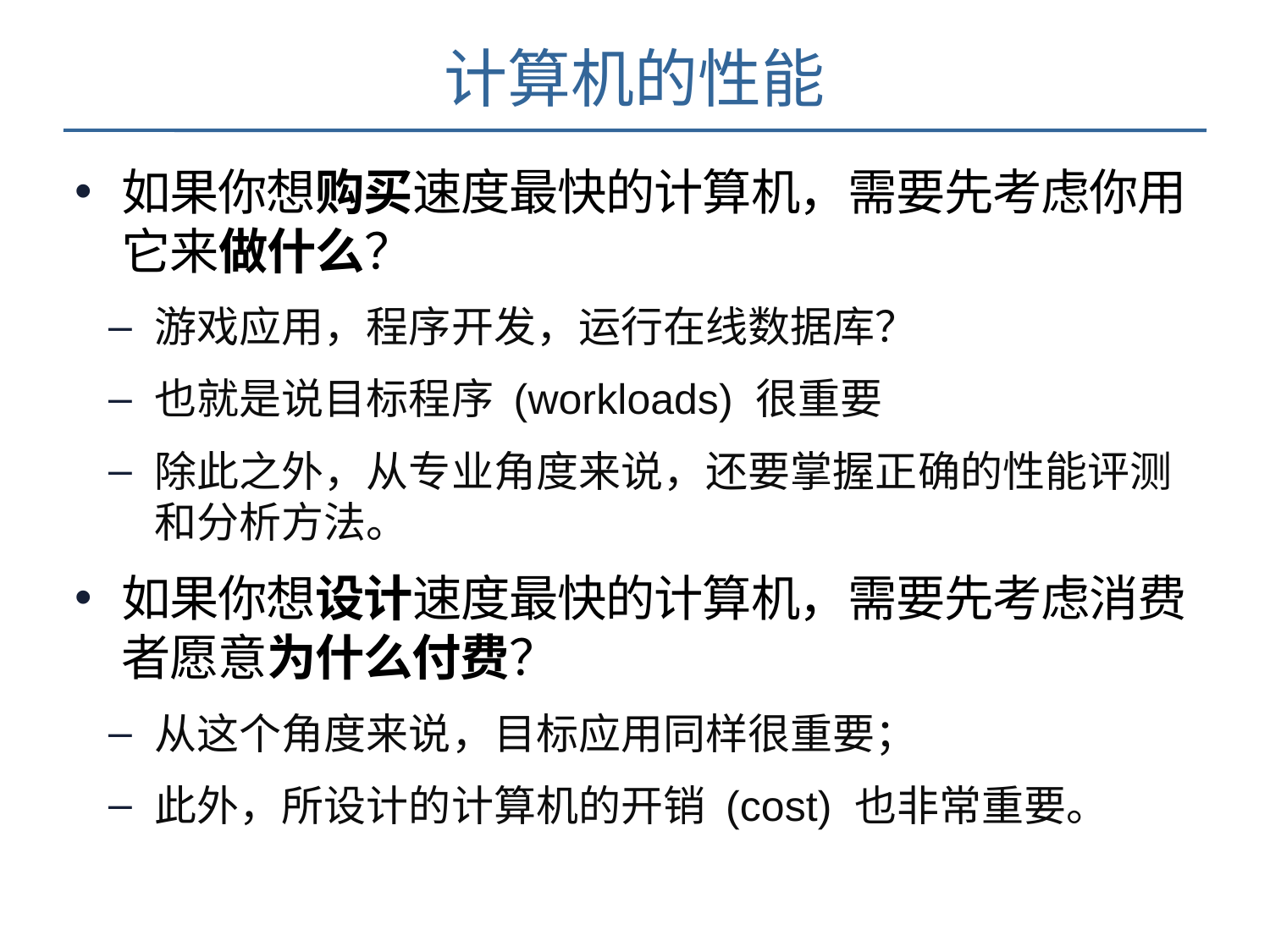

# 计算机的性能
如果你想购买速度最快的计算机，需要先考虑你用它来做什么？
游戏应用，程序开发，运行在线数据库？
也就是说目标程序 (workloads) 很重要
除此之外，从专业角度来说，还要掌握正确的性能评测和分析方法。
如果你想设计速度最快的计算机，需要先考虑消费者愿意为什么付费？
从这个角度来说，目标应用同样很重要；
此外，所设计的计算机的开销 (cost) 也非常重要。